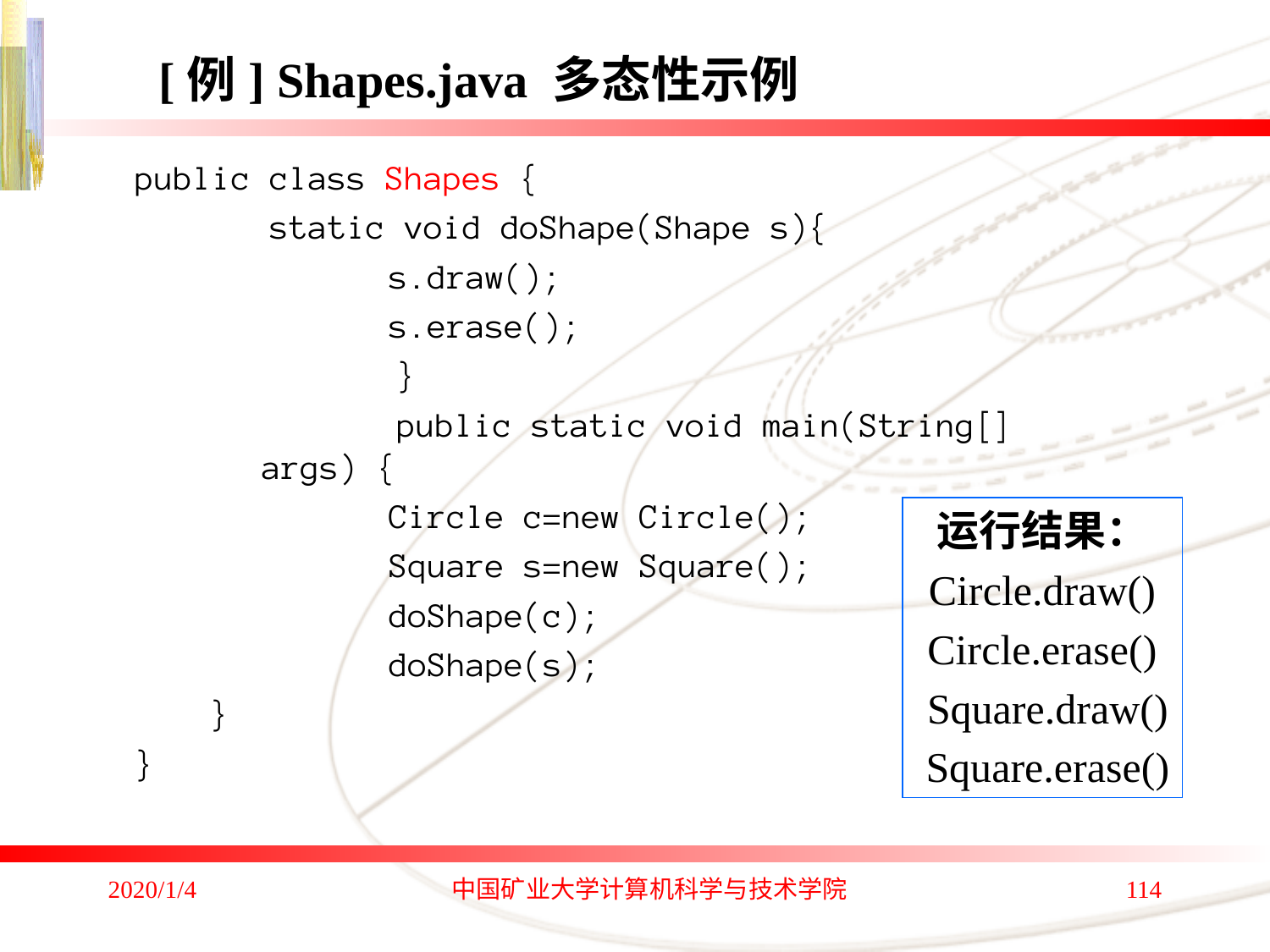

[例] Shapes.java 多态性示例
public class Shapes {
       static void doShape(Shape s){
 	s.draw();
 	s.erase();
       }
       public static void main(String[] args) {
Circle c=new Circle();
Square s=new Square();
doShape(c);
doShape(s);
}
}
运行结果：
Circle.draw()
Circle.erase()
 Square.draw()
 Square.erase()
2020/1/4
中国矿业大学计算机科学与技术学院
114